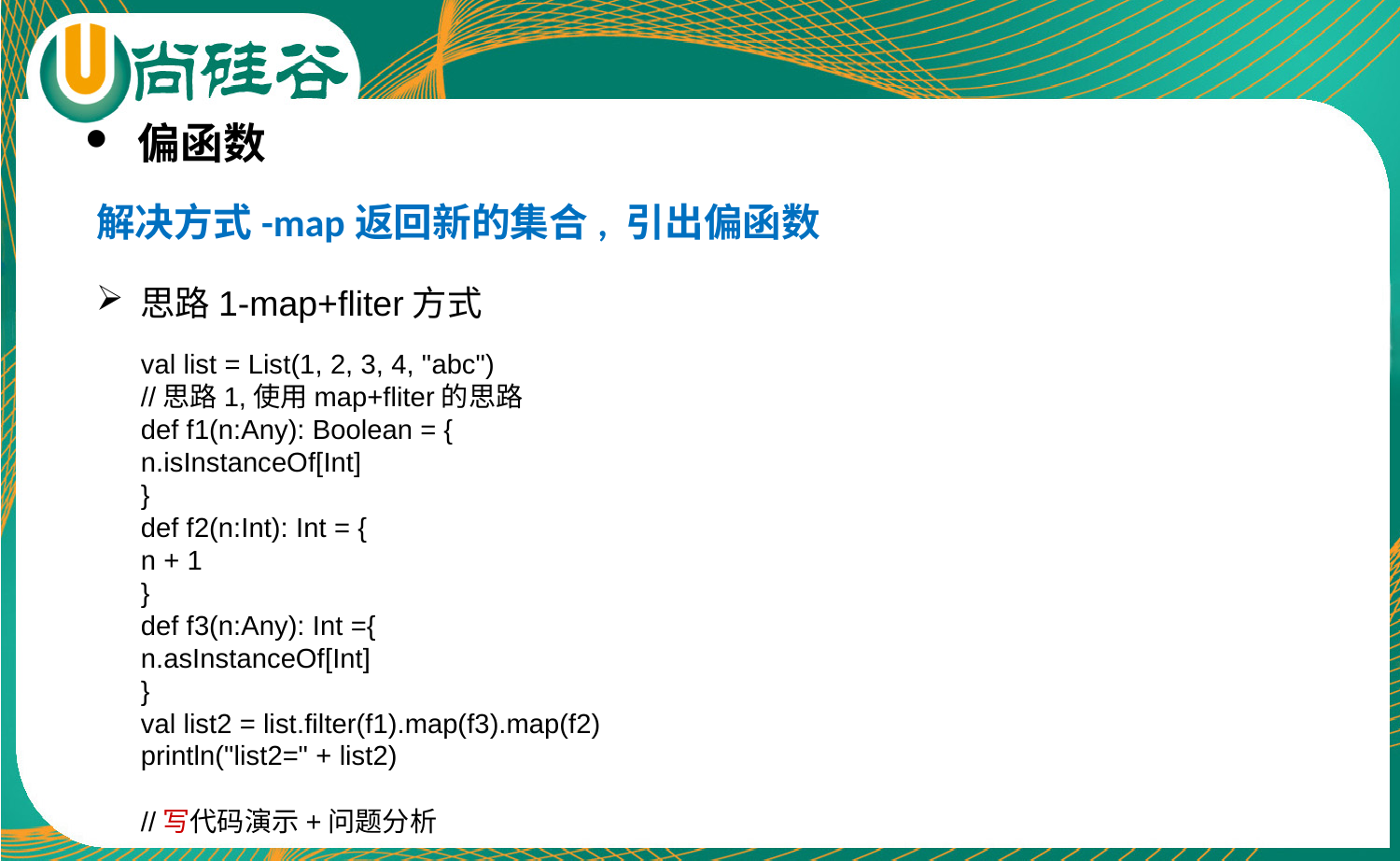

偏函数

解决方式-map返回新的集合, 引出偏函数

思路1-map+fliter方式

val list = List(1, 2, 3, 4, "abc")
//思路1,使用map+fliter的思路
def f1(n:Any): Boolean = {
n.isInstanceOf[Int]
}
def f2(n:Int): Int = {
n + 1
}
def f3(n:Any): Int ={
n.asInstanceOf[Int]
}
val list2 = list.filter(f1).map(f3).map(f2)
println("list2=" + list2)

//写代码演示+问题分析